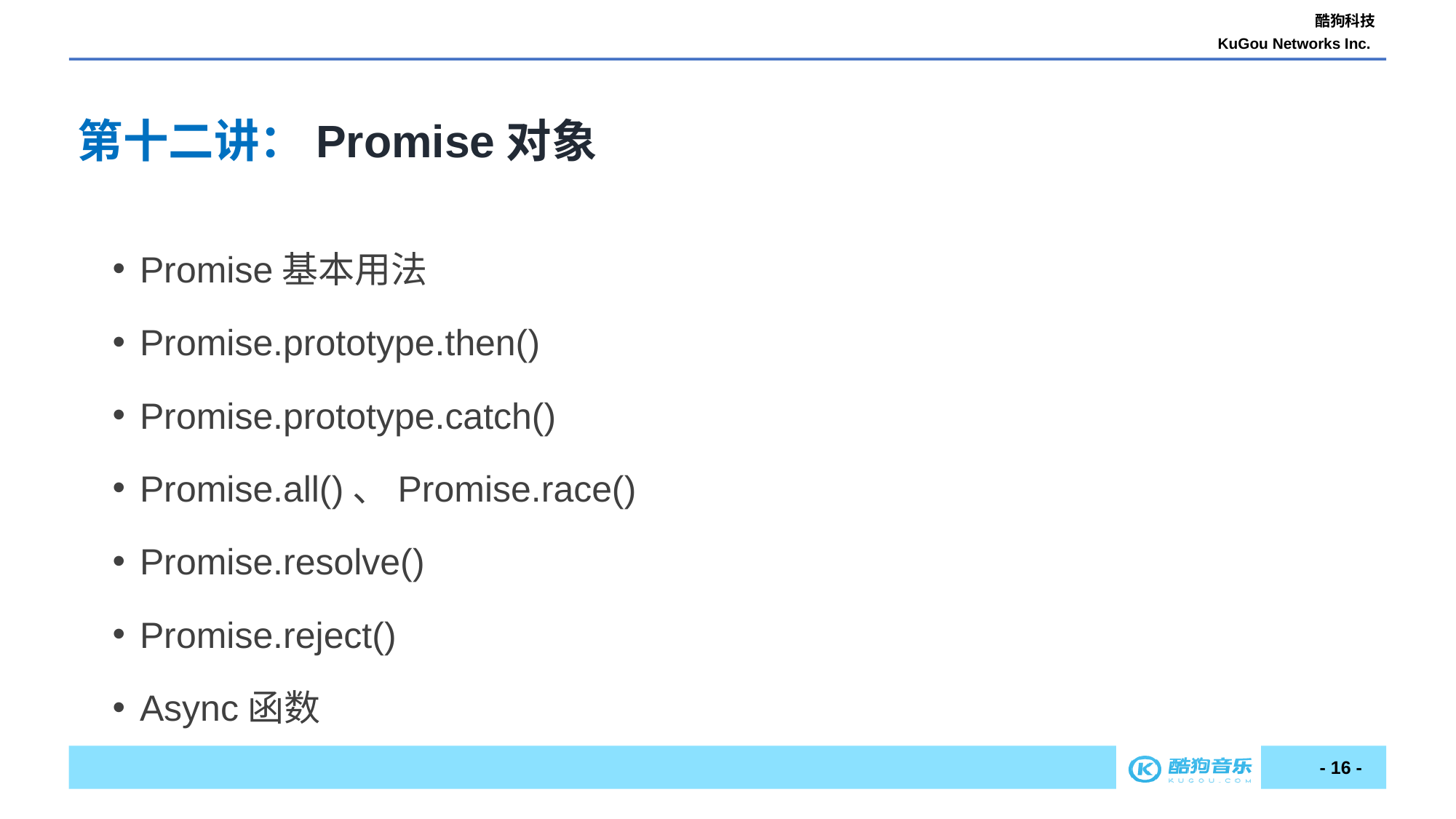

第十二讲：Promise对象
Promise基本用法
Promise.prototype.then()
Promise.prototype.catch()
Promise.all()、Promise.race()
Promise.resolve()
Promise.reject()
Async函数